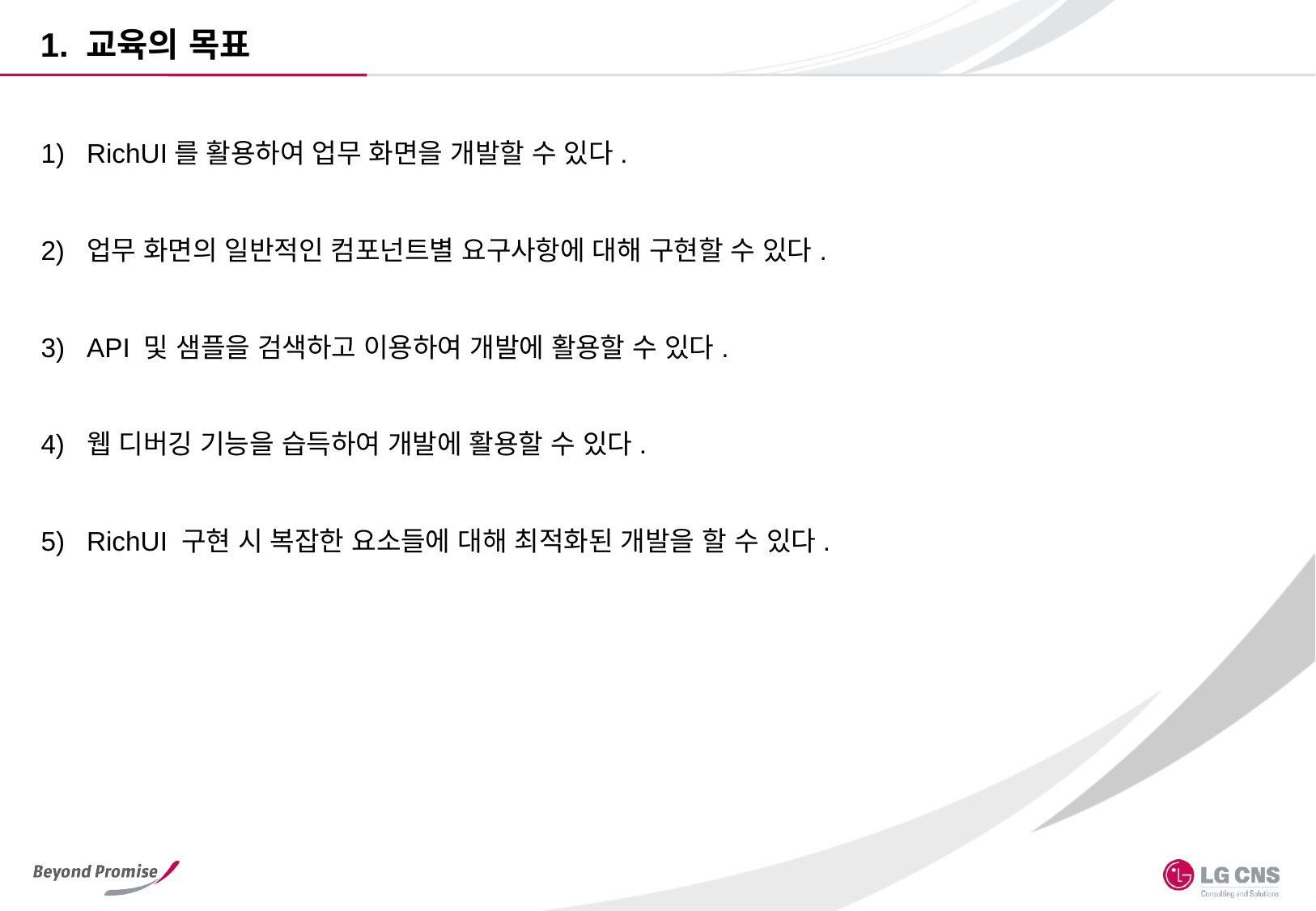

1. 교육의 목표
RichUI를 활용하여 업무 화면을 개발할 수 있다.

업무 화면의 일반적인 컴포넌트별 요구사항에 대해 구현할 수 있다.

API 및 샘플을 검색하고 이용하여 개발에 활용할 수 있다.

웹 디버깅 기능을 습득하여 개발에 활용할 수 있다.

RichUI 구현 시 복잡한 요소들에 대해 최적화된 개발을 할 수 있다.